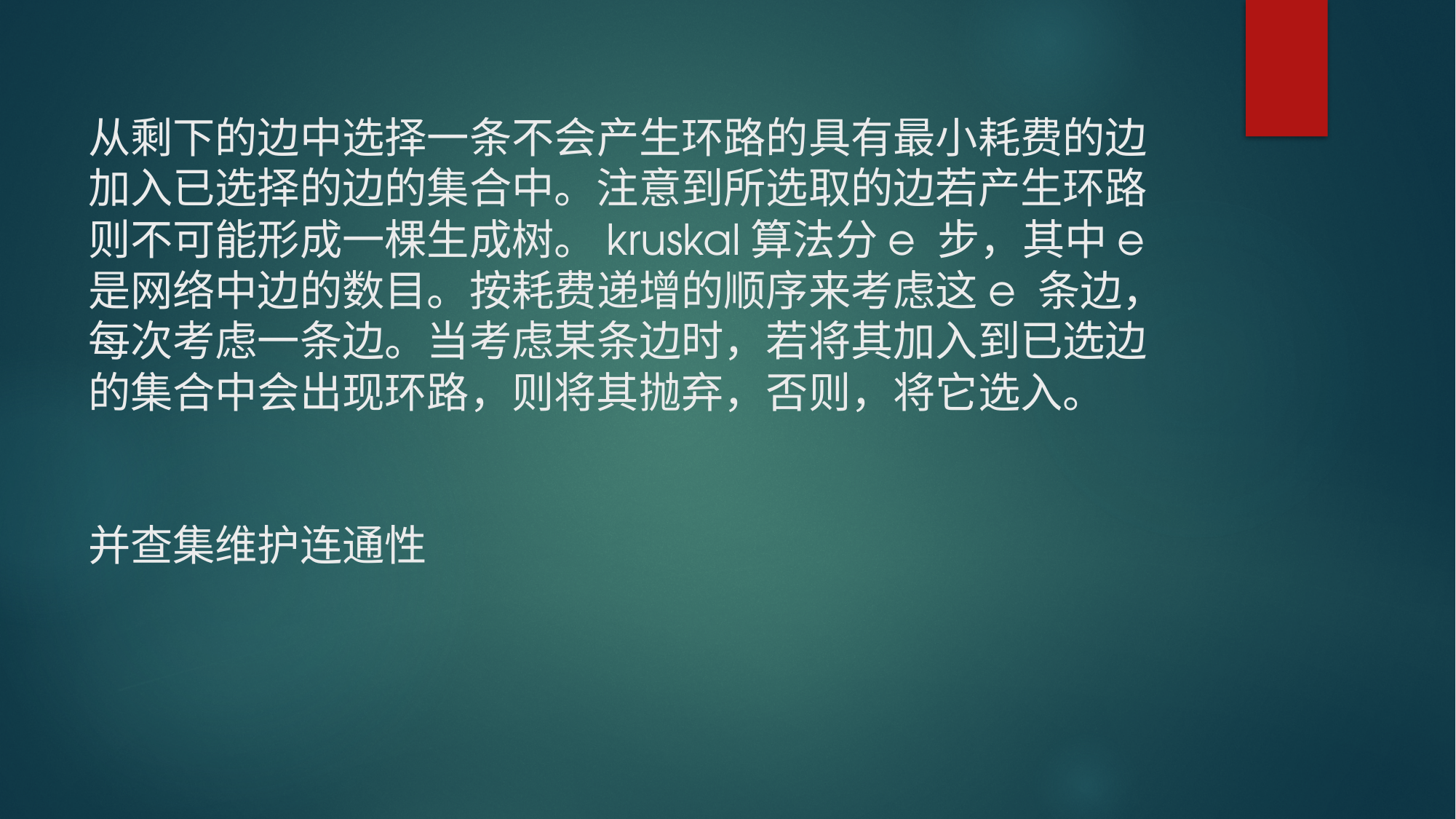

# 从剩下的边中选择一条不会产生环路的具有最小耗费的边加入已选择的边的集合中。注意到所选取的边若产生环路则不可能形成一棵生成树。kruskal算法分e 步，其中e 是网络中边的数目。按耗费递增的顺序来考虑这e 条边，每次考虑一条边。当考虑某条边时，若将其加入到已选边的集合中会出现环路，则将其抛弃，否则，将它选入。 并查集维护连通性